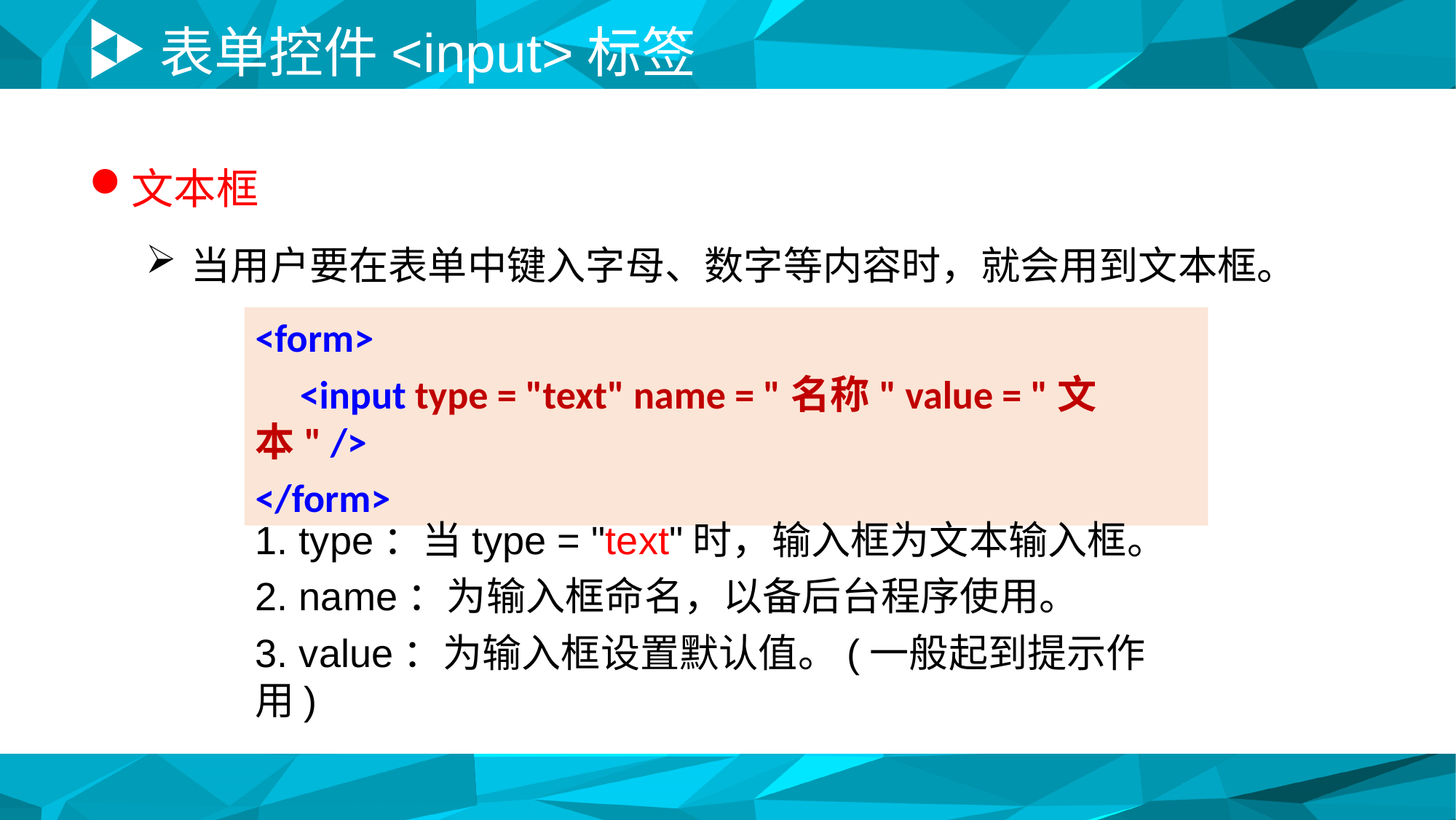

# 表单控件<input>标签
文本框
当用户要在表单中键入字母、数字等内容时，就会用到文本框。
<form>
     <input type = "text" name = "名称" value = "文本" />
</form>
1. type：当type = "text"时，输入框为文本输入框。
2. name：为输入框命名，以备后台程序使用。
3. value：为输入框设置默认值。(一般起到提示作用)